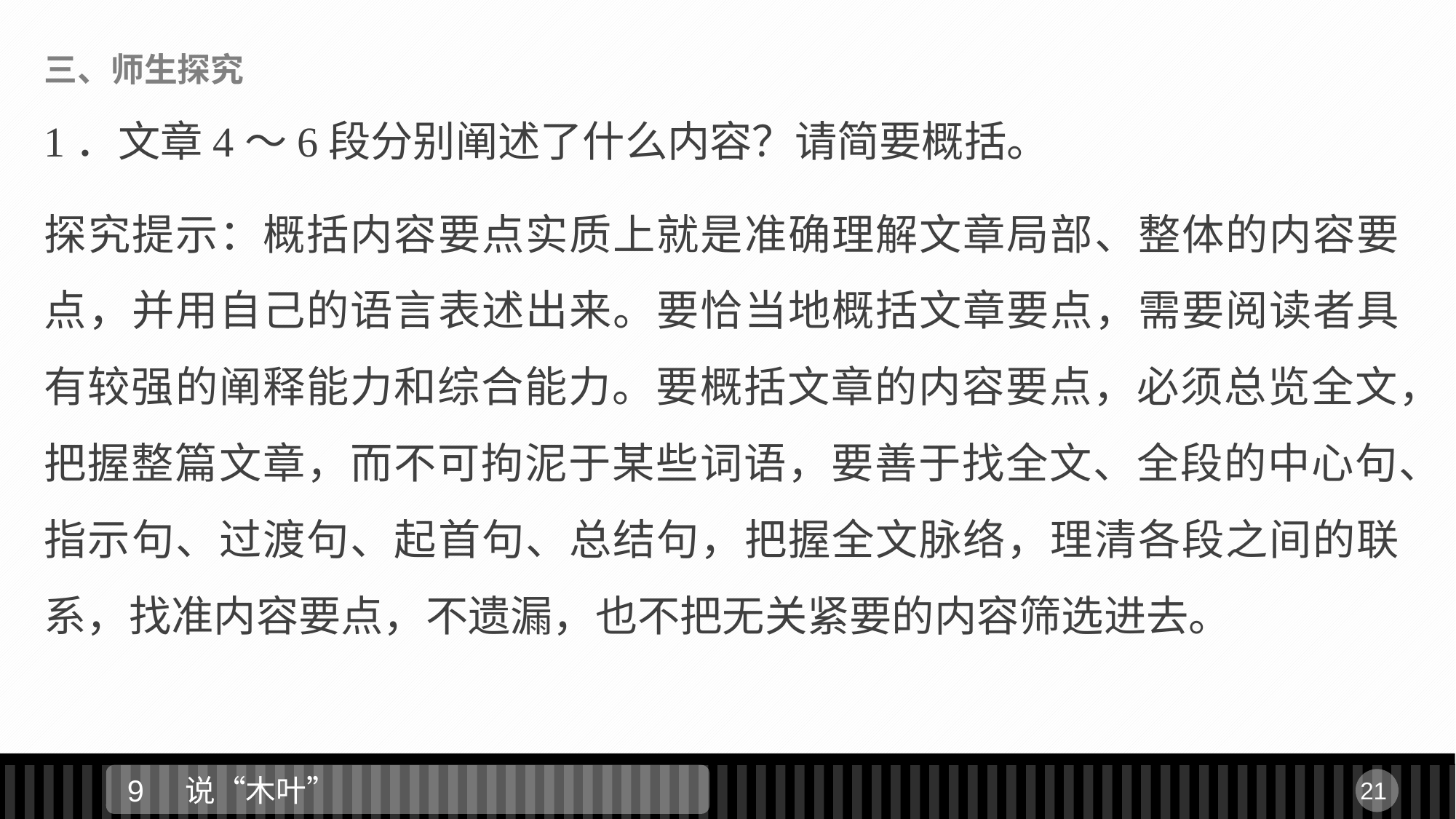

三、师生探究
1．文章4～6段分别阐述了什么内容？请简要概括。
探究提示：概括内容要点实质上就是准确理解文章局部、整体的内容要点，并用自己的语言表述出来。要恰当地概括文章要点，需要阅读者具有较强的阐释能力和综合能力。要概括文章的内容要点，必须总览全文，把握整篇文章，而不可拘泥于某些词语，要善于找全文、全段的中心句、指示句、过渡句、起首句、总结句，把握全文脉络，理清各段之间的联系，找准内容要点，不遗漏，也不把无关紧要的内容筛选进去。